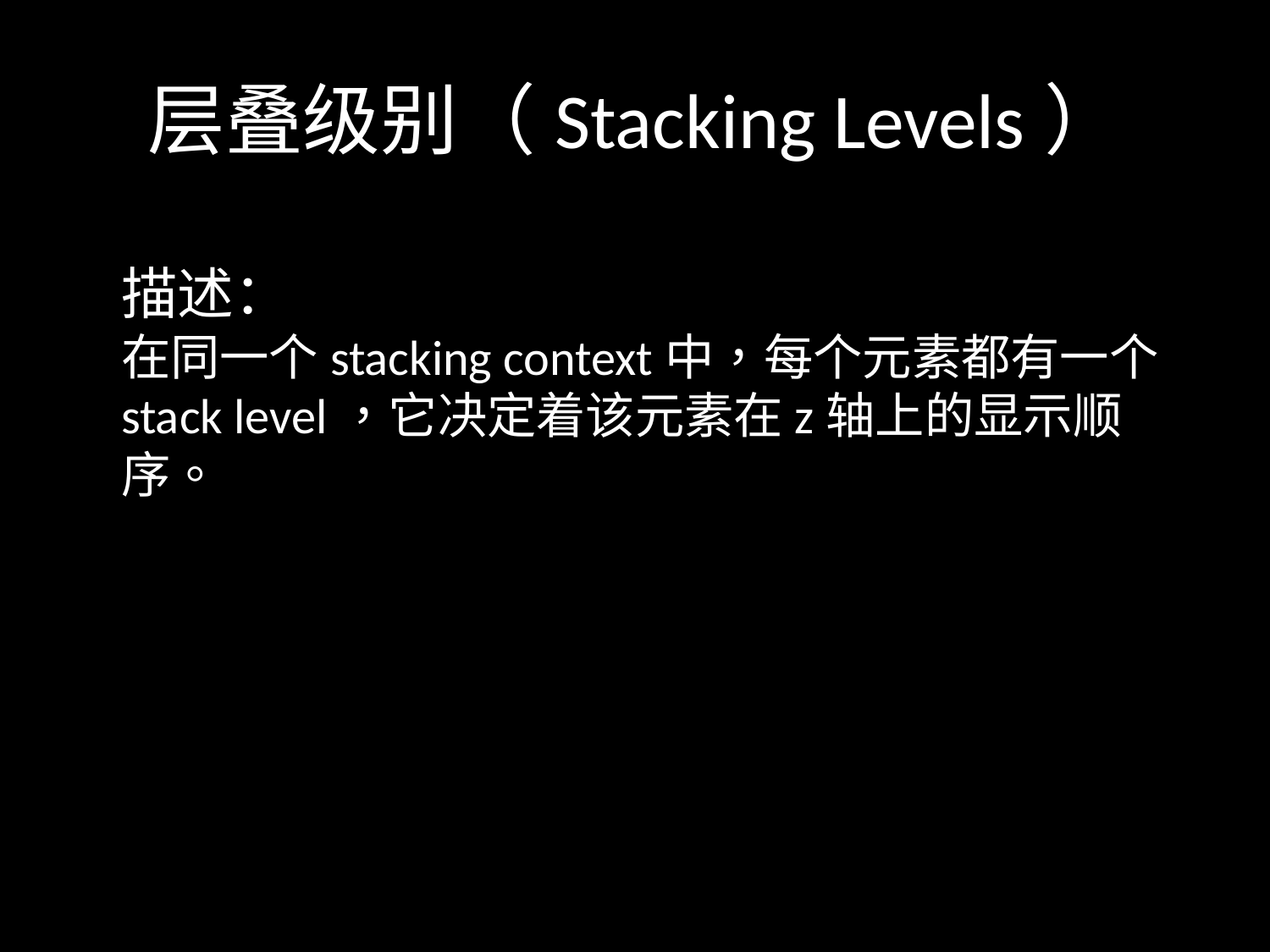

# 层叠级别（Stacking Levels）
描述：
在同一个stacking context中，每个元素都有一个stack level，它决定着该元素在z轴上的显示顺序。